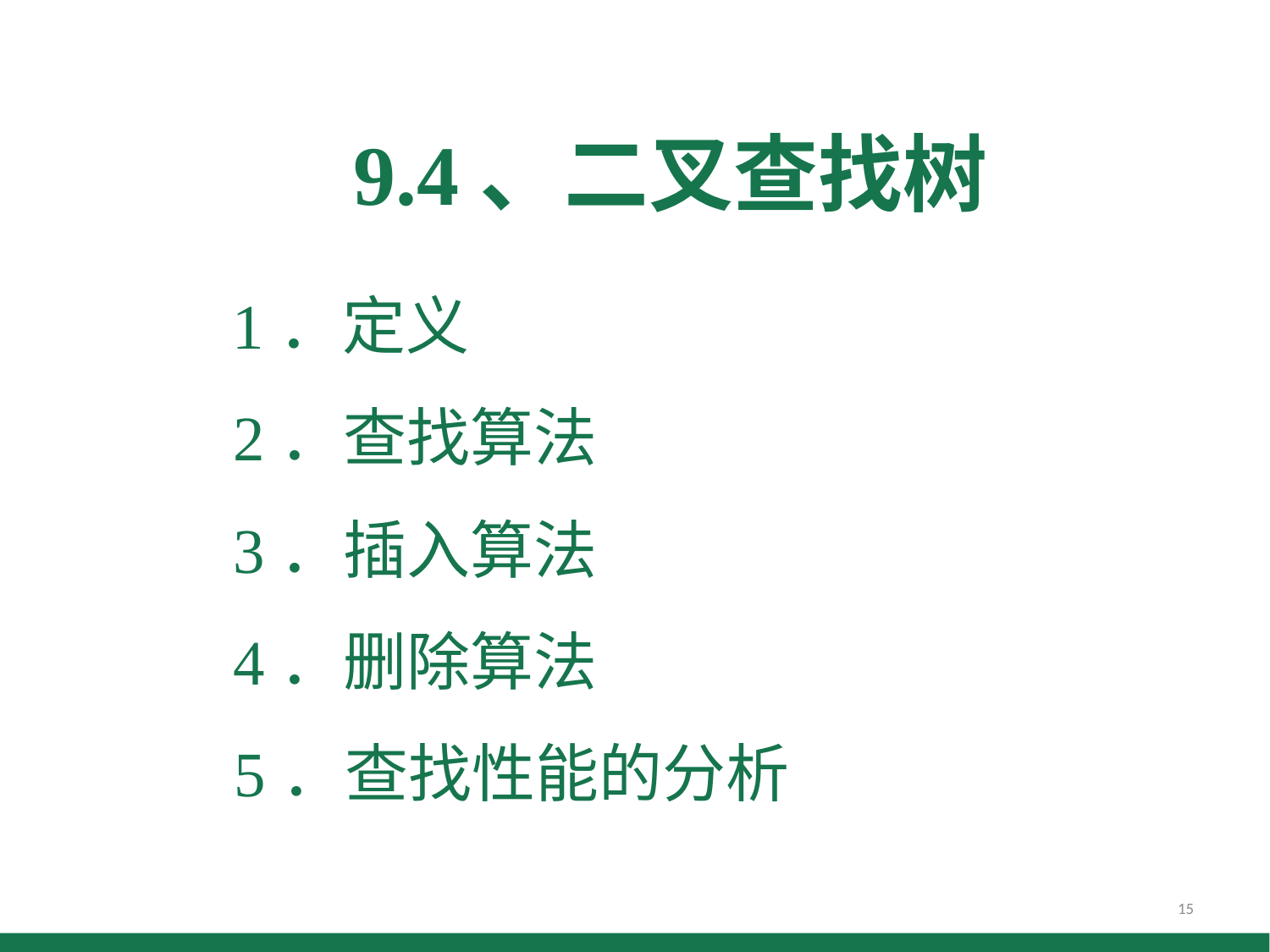

9.4、二叉查找树
1．定义
2．查找算法
3．插入算法
4．删除算法
5．查找性能的分析
15